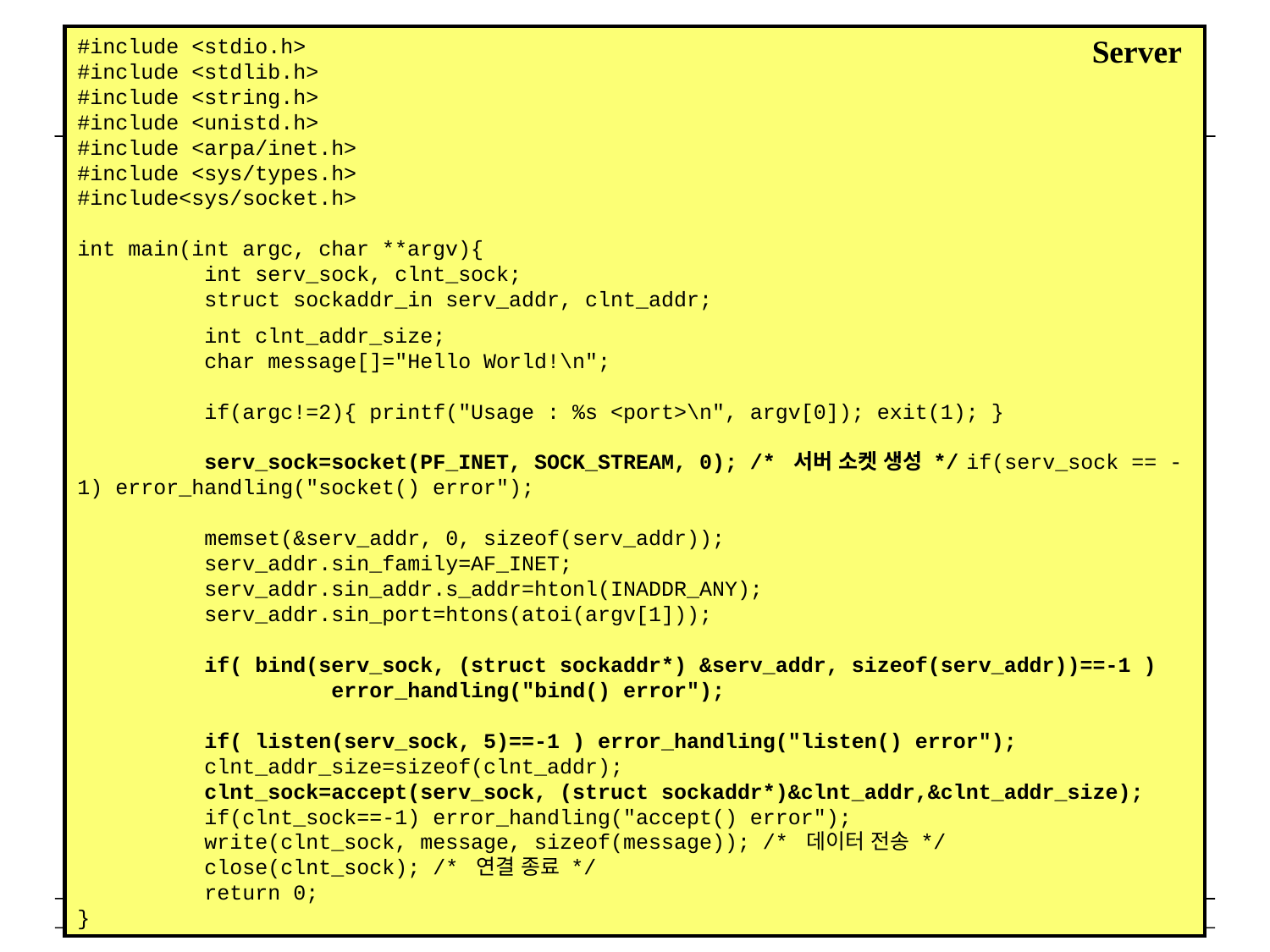

Server
#include <stdio.h>
#include <stdlib.h>
#include <string.h>
#include <unistd.h>
#include <arpa/inet.h>
#include <sys/types.h>
#include<sys/socket.h>
int main(int argc, char **argv){
	int serv_sock, clnt_sock;
	struct sockaddr_in serv_addr, clnt_addr;
	int clnt_addr_size;
	char message[]="Hello World!\n";
	if(argc!=2){ printf("Usage : %s <port>\n", argv[0]); exit(1); }
	serv_sock=socket(PF_INET, SOCK_STREAM, 0); /* 서버 소켓 생성 */	if(serv_sock == -1) error_handling("socket() error");
	memset(&serv_addr, 0, sizeof(serv_addr));
	serv_addr.sin_family=AF_INET;
	serv_addr.sin_addr.s_addr=htonl(INADDR_ANY);
	serv_addr.sin_port=htons(atoi(argv[1]));
	if( bind(serv_sock, (struct sockaddr*) &serv_addr, sizeof(serv_addr))==-1 )
		error_handling("bind() error");
	if( listen(serv_sock, 5)==-1 ) error_handling("listen() error");
	clnt_addr_size=sizeof(clnt_addr);
	clnt_sock=accept(serv_sock, (struct sockaddr*)&clnt_addr,&clnt_addr_size);
	if(clnt_sock==-1) error_handling("accept() error");
	write(clnt_sock, message, sizeof(message)); /* 데이터 전송 */
	close(clnt_sock); /* 연결 종료 */
	return 0;
}
#

15